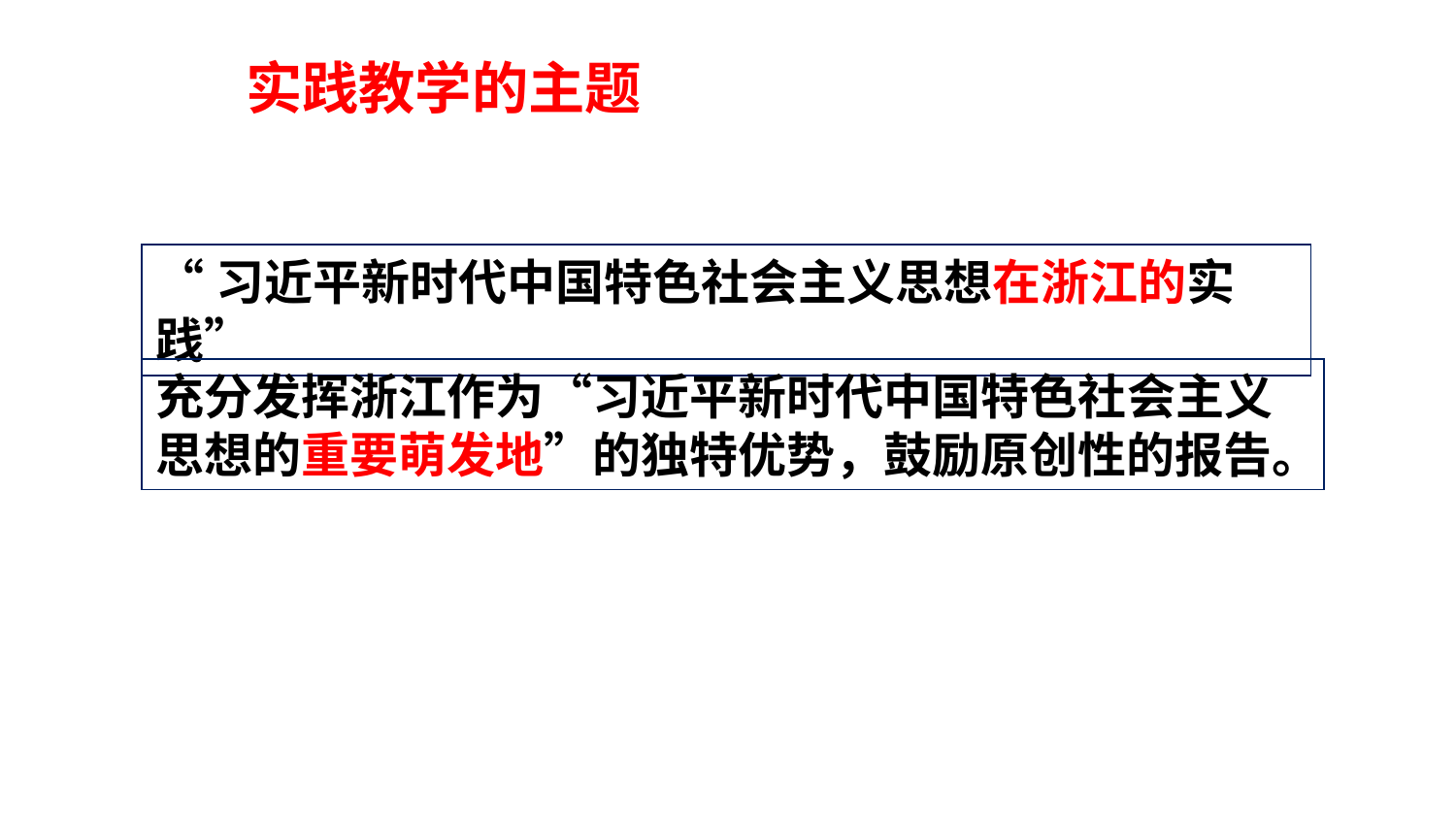

实践教学的主题
“习近平新时代中国特色社会主义思想在浙江的实践”
充分发挥浙江作为“习近平新时代中国特色社会主义思想的重要萌发地”的独特优势，鼓励原创性的报告。